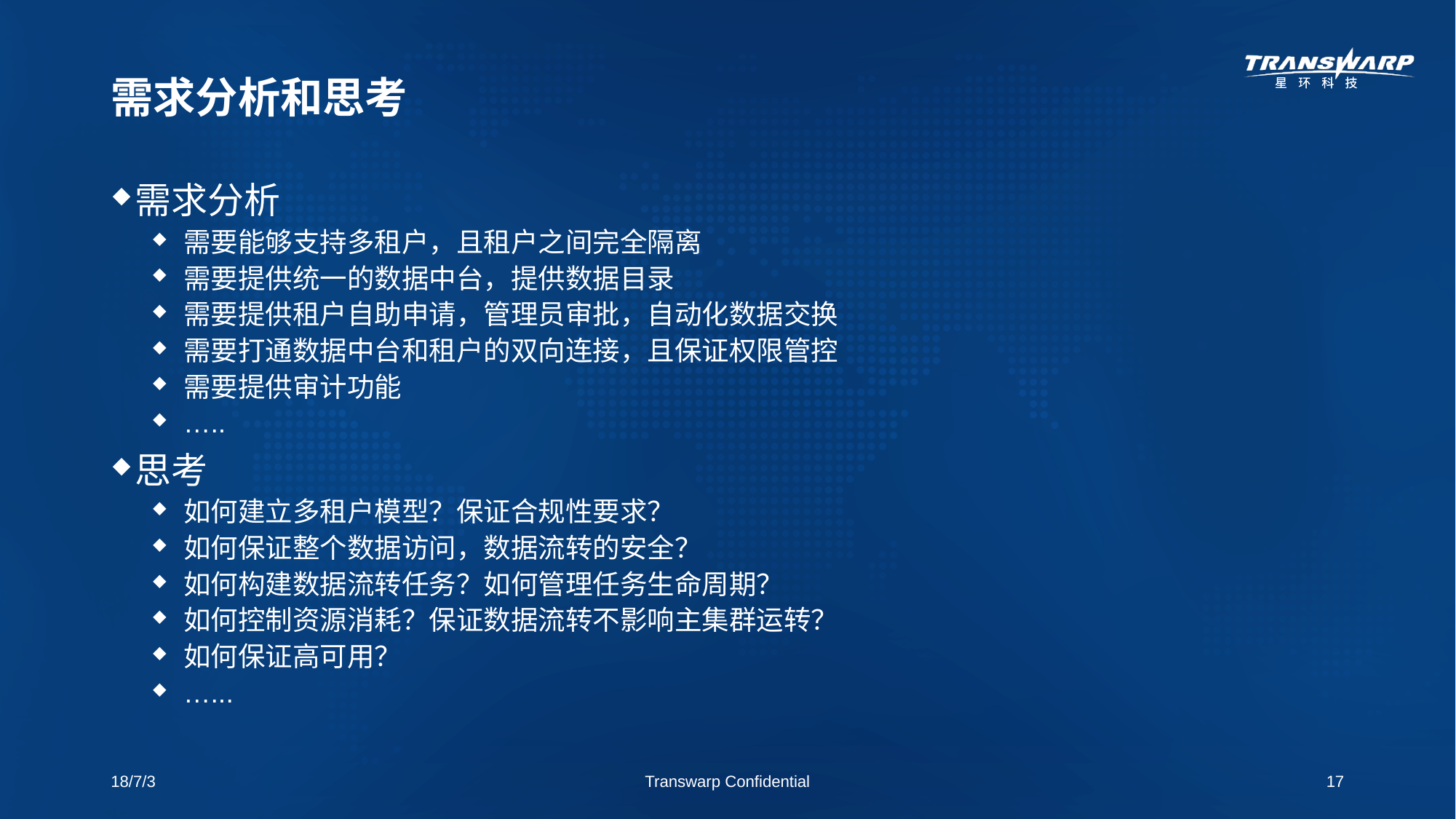

# 需求分析和思考
需求分析
需要能够支持多租户，且租户之间完全隔离
需要提供统一的数据中台，提供数据目录
需要提供租户自助申请，管理员审批，自动化数据交换
需要打通数据中台和租户的双向连接，且保证权限管控
需要提供审计功能
…..
思考
如何建立多租户模型？保证合规性要求？
如何保证整个数据访问，数据流转的安全？
如何构建数据流转任务？如何管理任务生命周期？
如何控制资源消耗？保证数据流转不影响主集群运转？
如何保证高可用？
…...
18/7/3
Transwarp Confidential
17